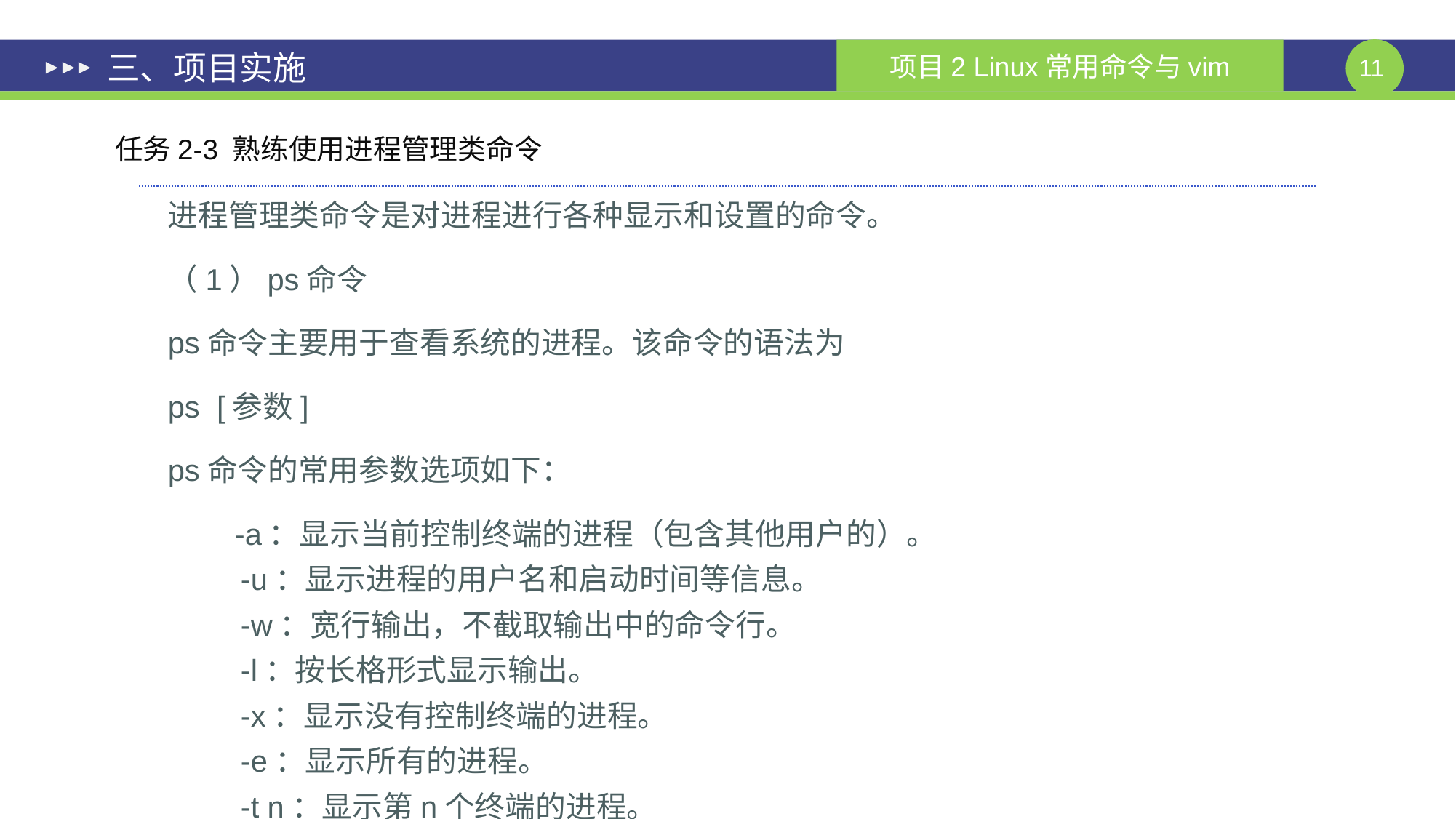

# 三、项目实施
任务2-3 熟练使用进程管理类命令
进程管理类命令是对进程进行各种显示和设置的命令。
（1）ps命令
ps命令主要用于查看系统的进程。该命令的语法为
ps  [参数]
ps命令的常用参数选项如下：
        -a：显示当前控制终端的进程（包含其他用户的）。
-u：显示进程的用户名和启动时间等信息。
-w：宽行输出，不截取输出中的命令行。
-l：按长格形式显示输出。
-x：显示没有控制终端的进程。
-e：显示所有的进程。
-t n：显示第n个终端的进程。